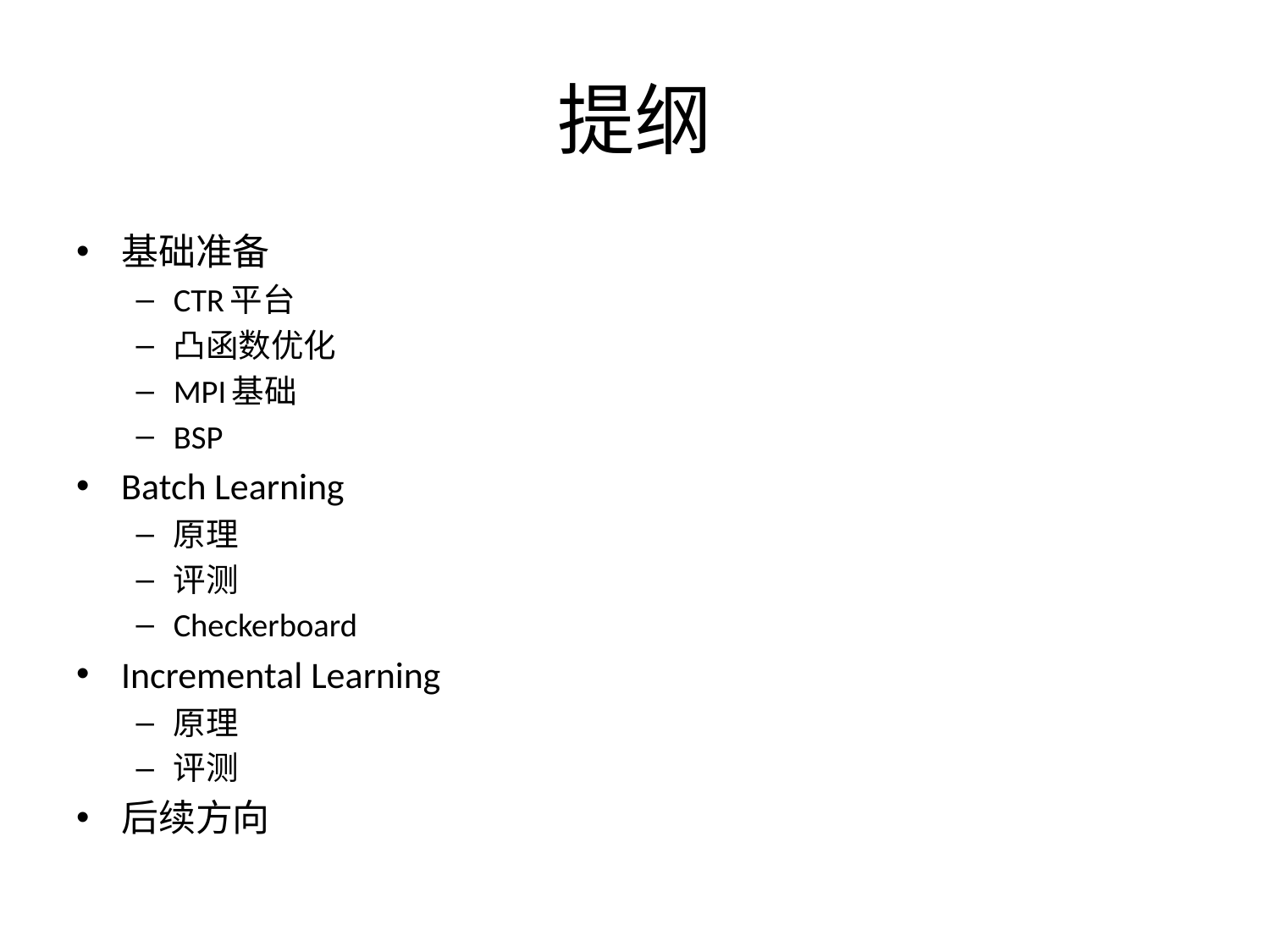

# 提纲
基础准备
CTR平台
凸函数优化
MPI基础
BSP
Batch Learning
原理
评测
Checkerboard
Incremental Learning
原理
评测
后续方向